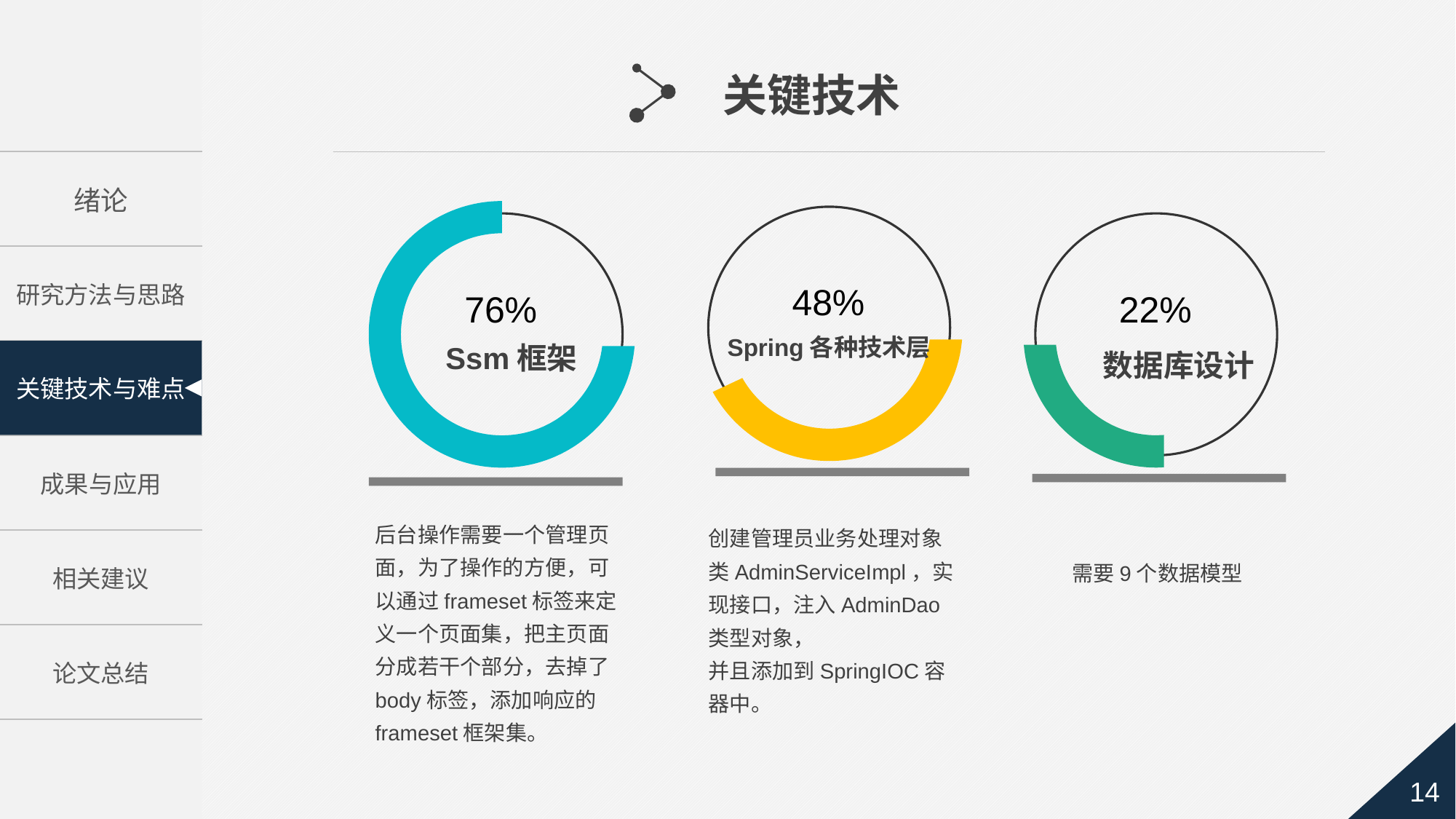

关键技术

76%
Ssm框架

48%
Spring各种技术层

22%
数据库设计

创建管理员业务处理对象类AdminServiceImpl，实现接口，注入AdminDao类型对象，
并且添加到SpringIOC容器中。

需要9个数据模型

后台操作需要一个管理页面，为了操作的方便，可以通过frameset标签来定义一个页面集，把主页面分成若干个部分，去掉了body标签，添加响应的frameset框架集。